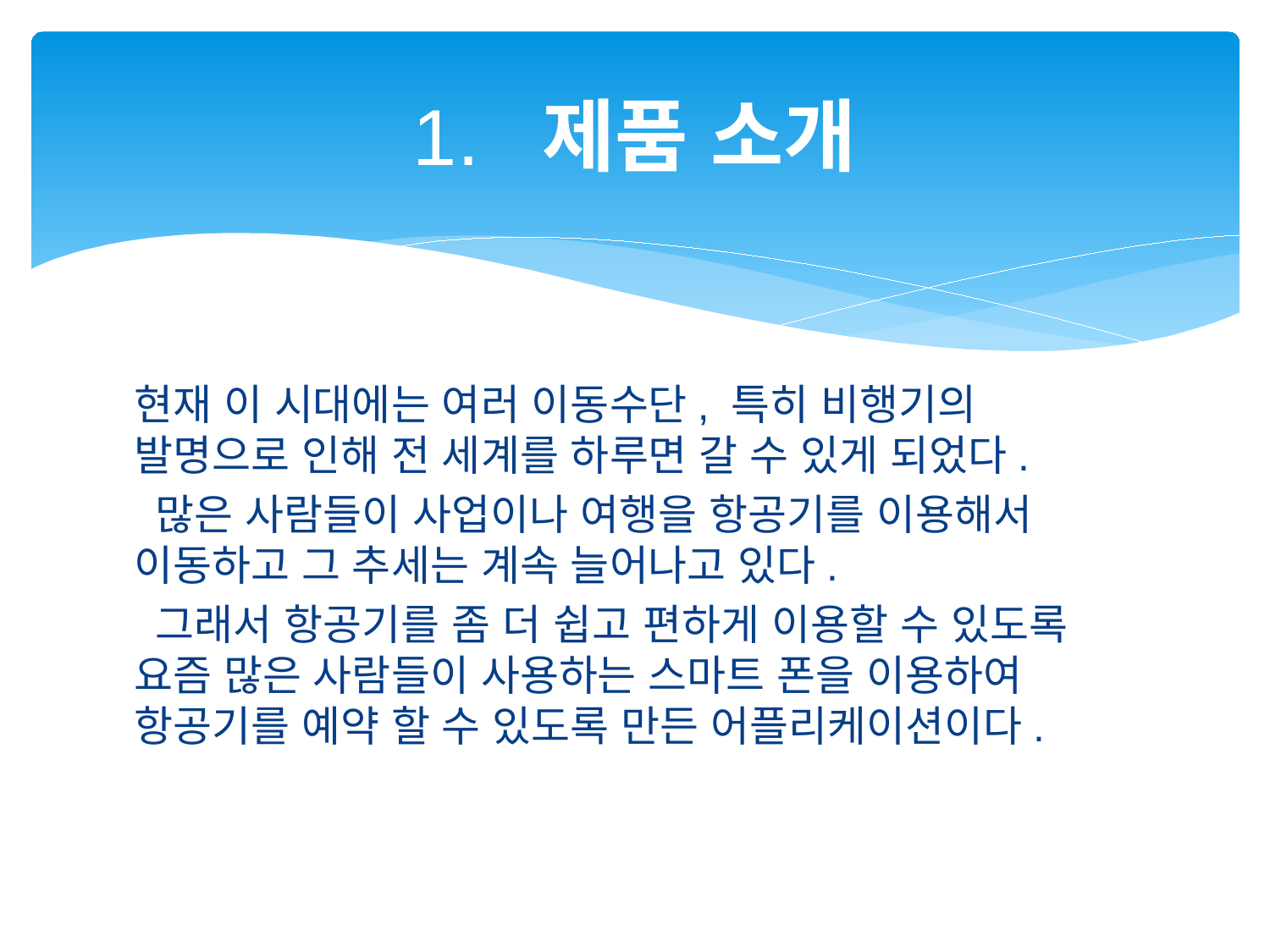

# 1.  제품 소개
현재 이 시대에는 여러 이동수단, 특히 비행기의 발명으로 인해 전 세계를 하루면 갈 수 있게 되었다.
 많은 사람들이 사업이나 여행을 항공기를 이용해서 이동하고 그 추세는 계속 늘어나고 있다.
 그래서 항공기를 좀 더 쉽고 편하게 이용할 수 있도록 요즘 많은 사람들이 사용하는 스마트 폰을 이용하여 항공기를 예약 할 수 있도록 만든 어플리케이션이다.